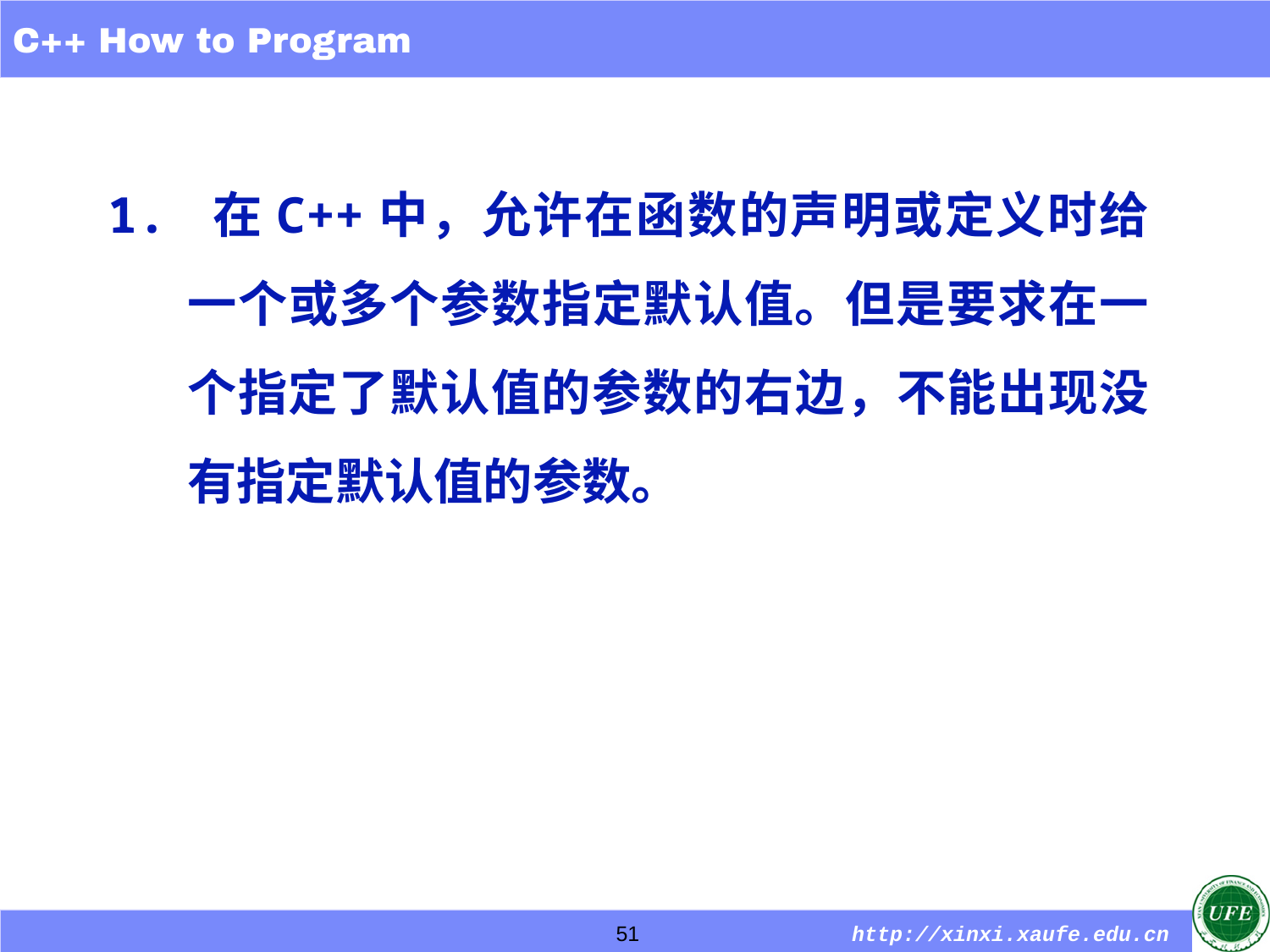

1. 在C++中，允许在函数的声明或定义时给一个或多个参数指定默认值。但是要求在一个指定了默认值的参数的右边，不能出现没有指定默认值的参数。
51